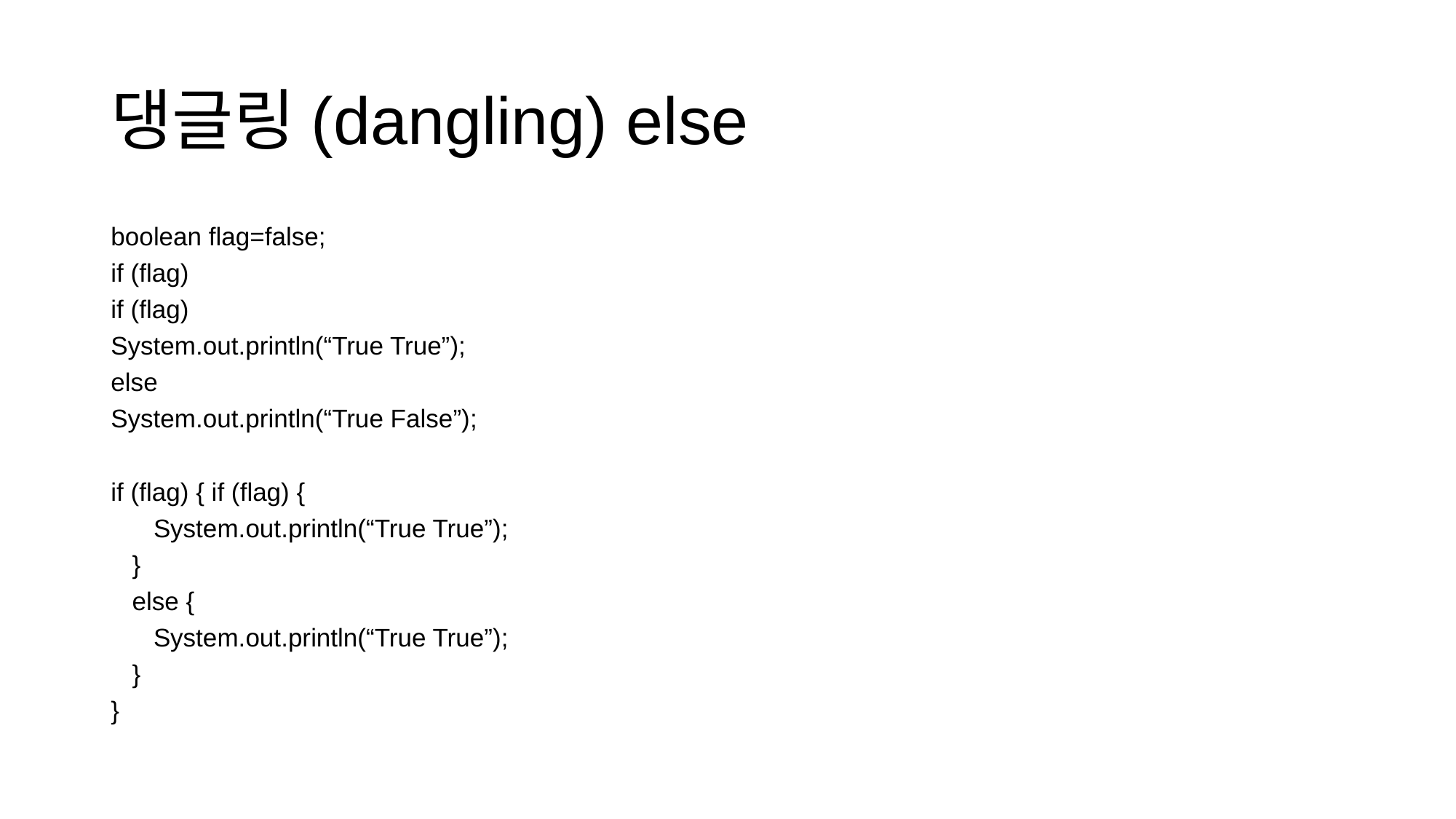

# 댕글링(dangling) else
boolean flag=false;
if (flag)
if (flag)
System.out.println(“True True”);
else
System.out.println(“True False”);

if (flag) { if (flag) {
      System.out.println(“True True”);
   }
   else {
      System.out.println(“True True”);
   }
}